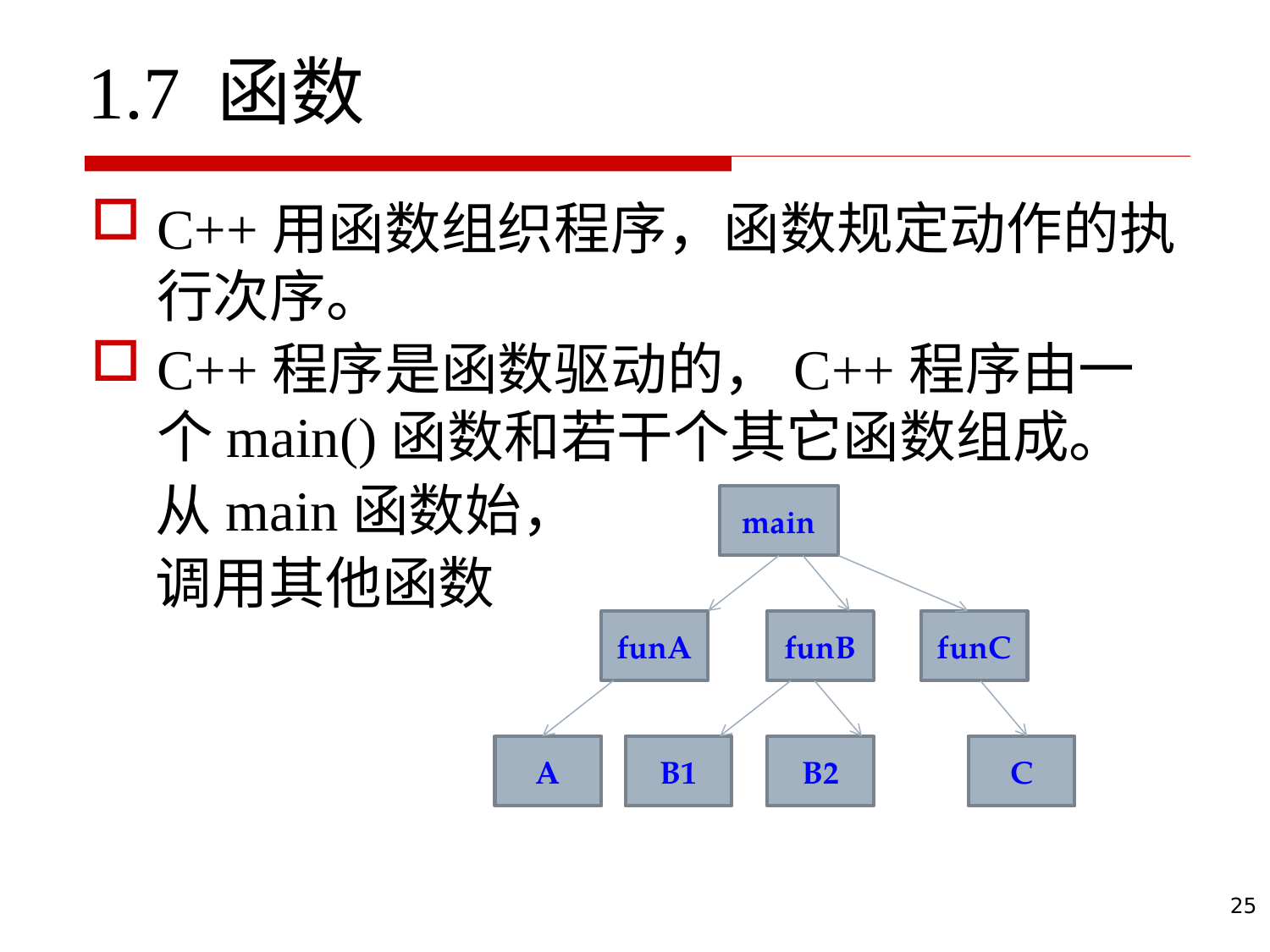

# 1.7 函数
C++用函数组织程序，函数规定动作的执行次序。
C++程序是函数驱动的，C++程序由一个main()函数和若干个其它函数组成。
    从main函数始，
    调用其他函数

main
funA
funB
funC
B1
B2
C
A
25